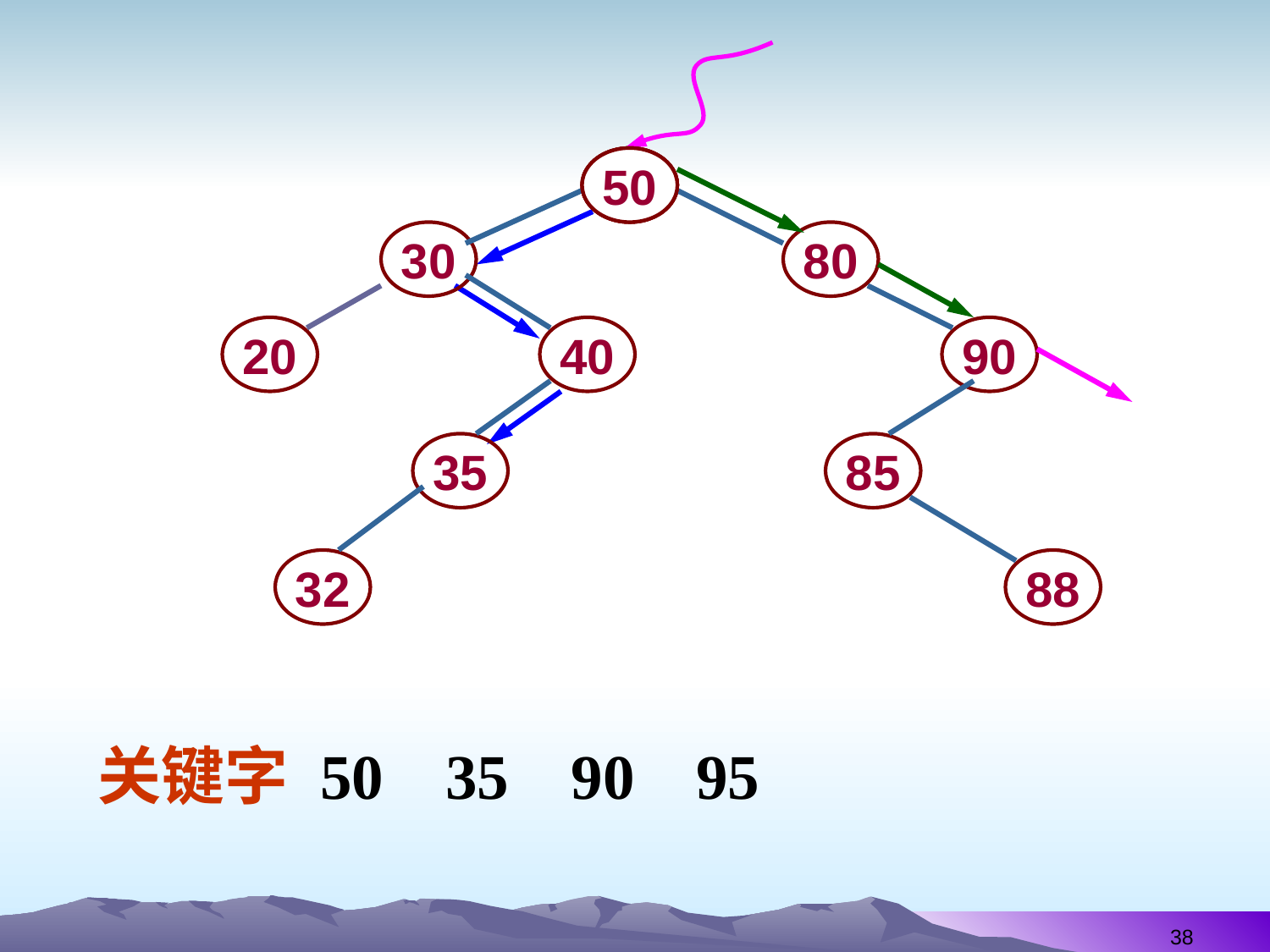

50
50
50
50
50

30
80

20
40
90

35
85

32
88

关键字
50
35
90
95
38